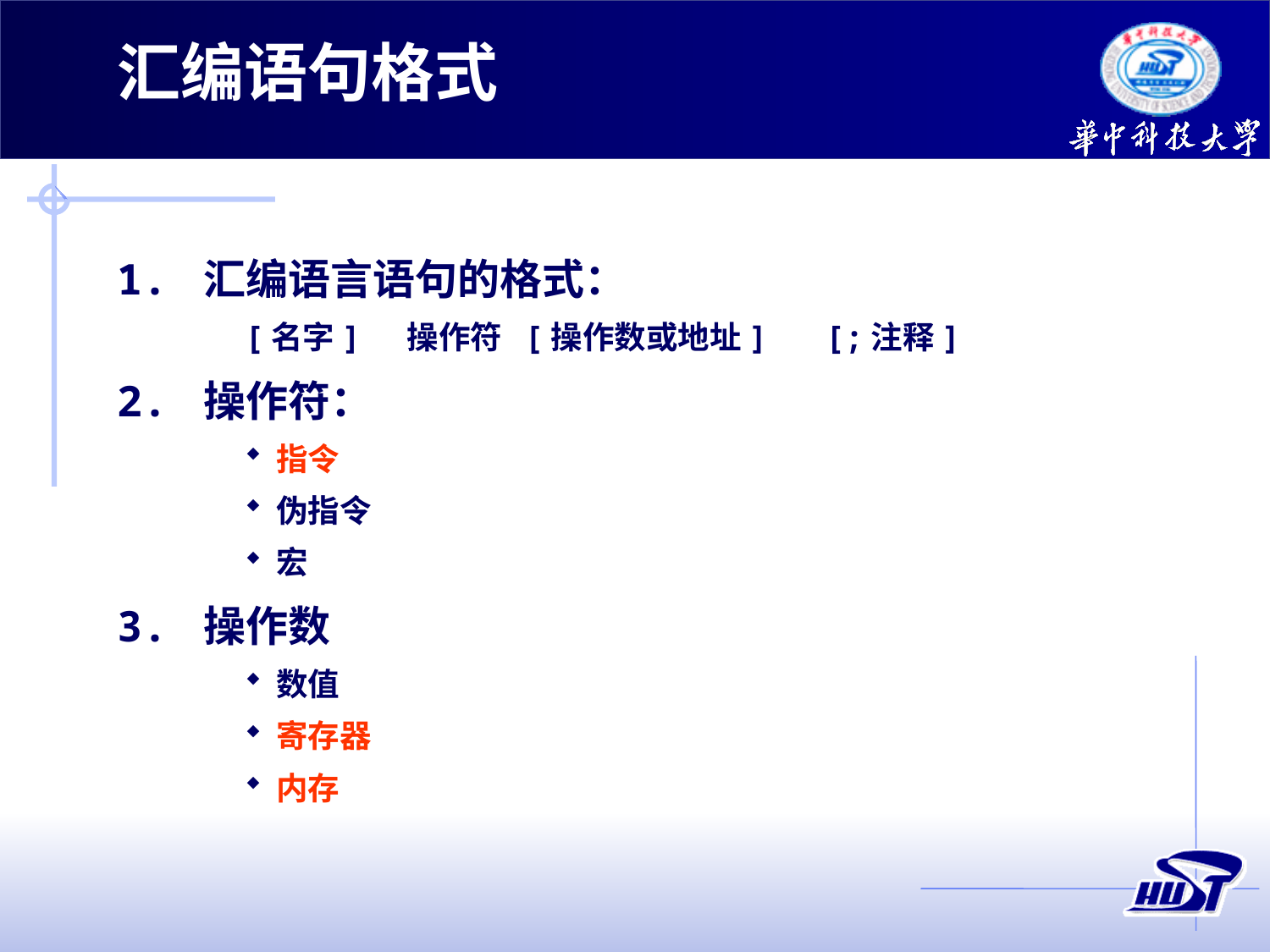

汇编语句格式
1. 汇编语言语句的格式：
[名字]  操作符  [操作数或地址]   [;注释]
2. 操作符：
指令
伪指令
宏
3. 操作数
数值
寄存器
内存